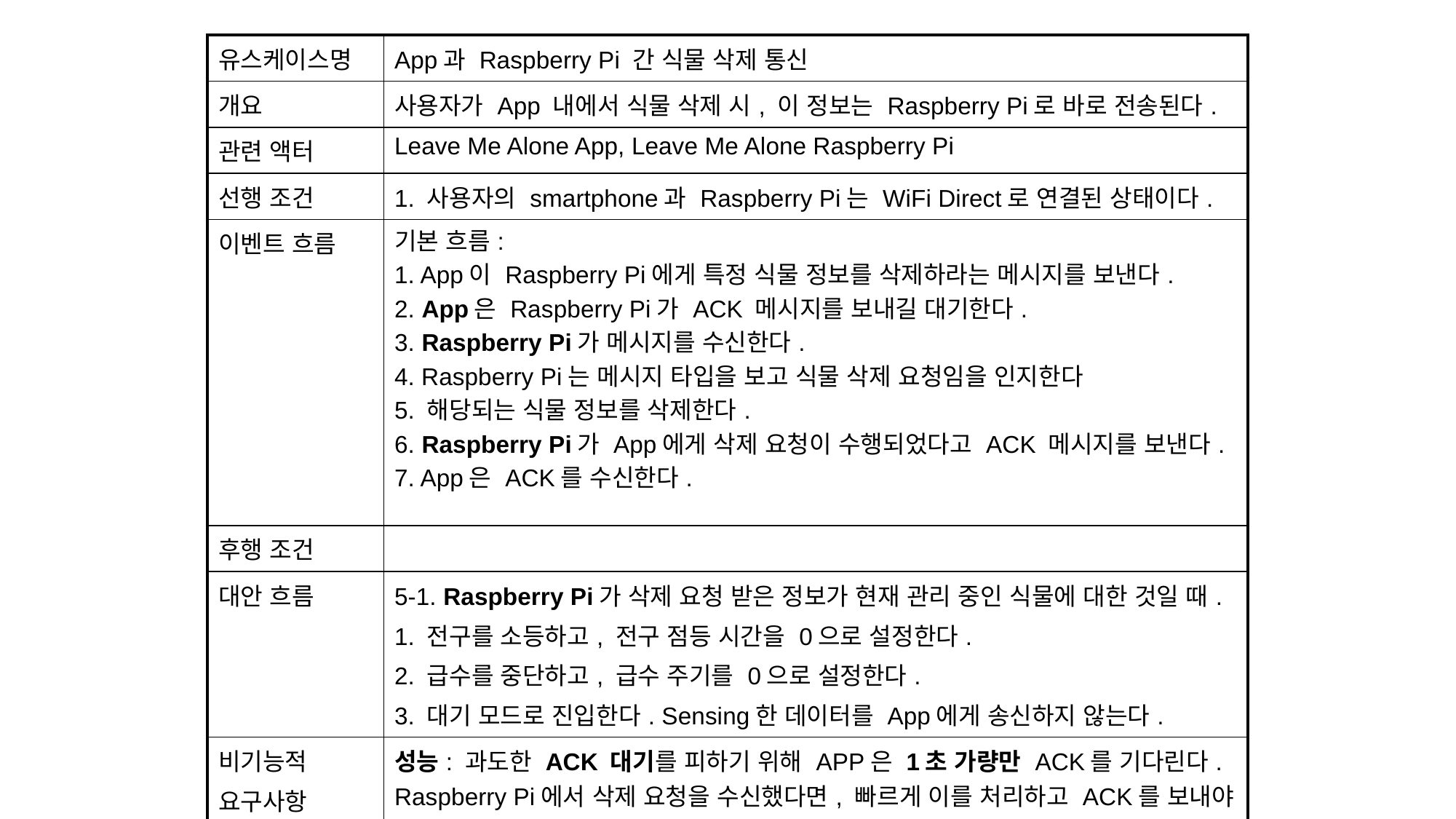

| 유스케이스명 | App과 Raspberry Pi 간 식물 삭제 통신 |
| --- | --- |
| 개요 | 사용자가 App 내에서 식물 삭제 시, 이 정보는 Raspberry Pi로 바로 전송된다. |
| 관련 액터 | Leave Me Alone App, Leave Me Alone Raspberry Pi |
| 선행 조건 | 1. 사용자의 smartphone과 Raspberry Pi는 WiFi Direct로 연결된 상태이다. |
| 이벤트 흐름 | 기본 흐름: 1. App이 Raspberry Pi에게 특정 식물 정보를 삭제하라는 메시지를 보낸다. 2. App은 Raspberry Pi가 ACK 메시지를 보내길 대기한다. 3. Raspberry Pi가 메시지를 수신한다. 4. Raspberry Pi는 메시지 타입을 보고 식물 삭제 요청임을 인지한다 5. 해당되는 식물 정보를 삭제한다. 6. Raspberry Pi가 App에게 삭제 요청이 수행되었다고 ACK 메시지를 보낸다. 7. App은 ACK를 수신한다. |
| 후행 조건 |  |
| 대안 흐름 | 5-1. Raspberry Pi가 삭제 요청 받은 정보가 현재 관리 중인 식물에 대한 것일 때. 1. 전구를 소등하고, 전구 점등 시간을 0으로 설정한다. 2. 급수를 중단하고, 급수 주기를 0으로 설정한다. 3. 대기 모드로 진입한다. Sensing한 데이터를 App에게 송신하지 않는다. |
| 비기능적 요구사항 | 성능: 과도한 ACK 대기를 피하기 위해 APP은 1초 가량만 ACK를 기다린다. Raspberry Pi에서 삭제 요청을 수신했다면, 빠르게 이를 처리하고 ACK를 보내야 한다. 1초 내에 관련 작업을 수행한다. |